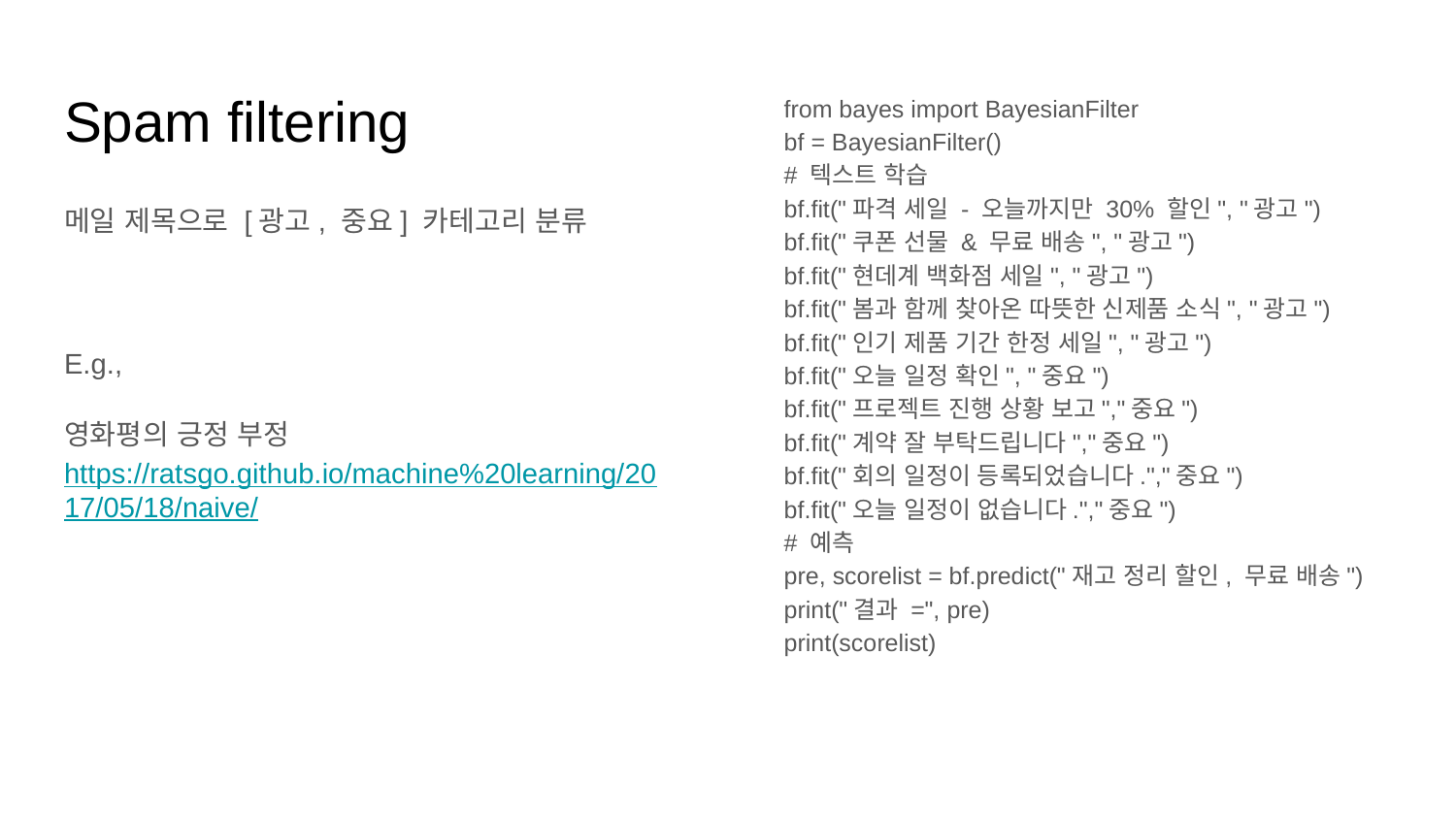

# Spam filtering
from bayes import BayesianFilter
bf = BayesianFilter()
# 텍스트 학습
bf.fit("파격 세일 - 오늘까지만 30% 할인", "광고")
bf.fit("쿠폰 선물 & 무료 배송", "광고")
bf.fit("현데계 백화점 세일", "광고")
bf.fit("봄과 함께 찾아온 따뜻한 신제품 소식", "광고")
bf.fit("인기 제품 기간 한정 세일", "광고")
bf.fit("오늘 일정 확인", "중요")
bf.fit("프로젝트 진행 상황 보고","중요")
bf.fit("계약 잘 부탁드립니다","중요")
bf.fit("회의 일정이 등록되었습니다.","중요")
bf.fit("오늘 일정이 없습니다.","중요")
# 예측
pre, scorelist = bf.predict("재고 정리 할인, 무료 배송")
print("결과 =", pre)
print(scorelist)
메일 제목으로 [광고, 중요] 카테고리 분류

E.g.,
영화평의 긍정 부정
https://ratsgo.github.io/machine%20learning/2017/05/18/naive/